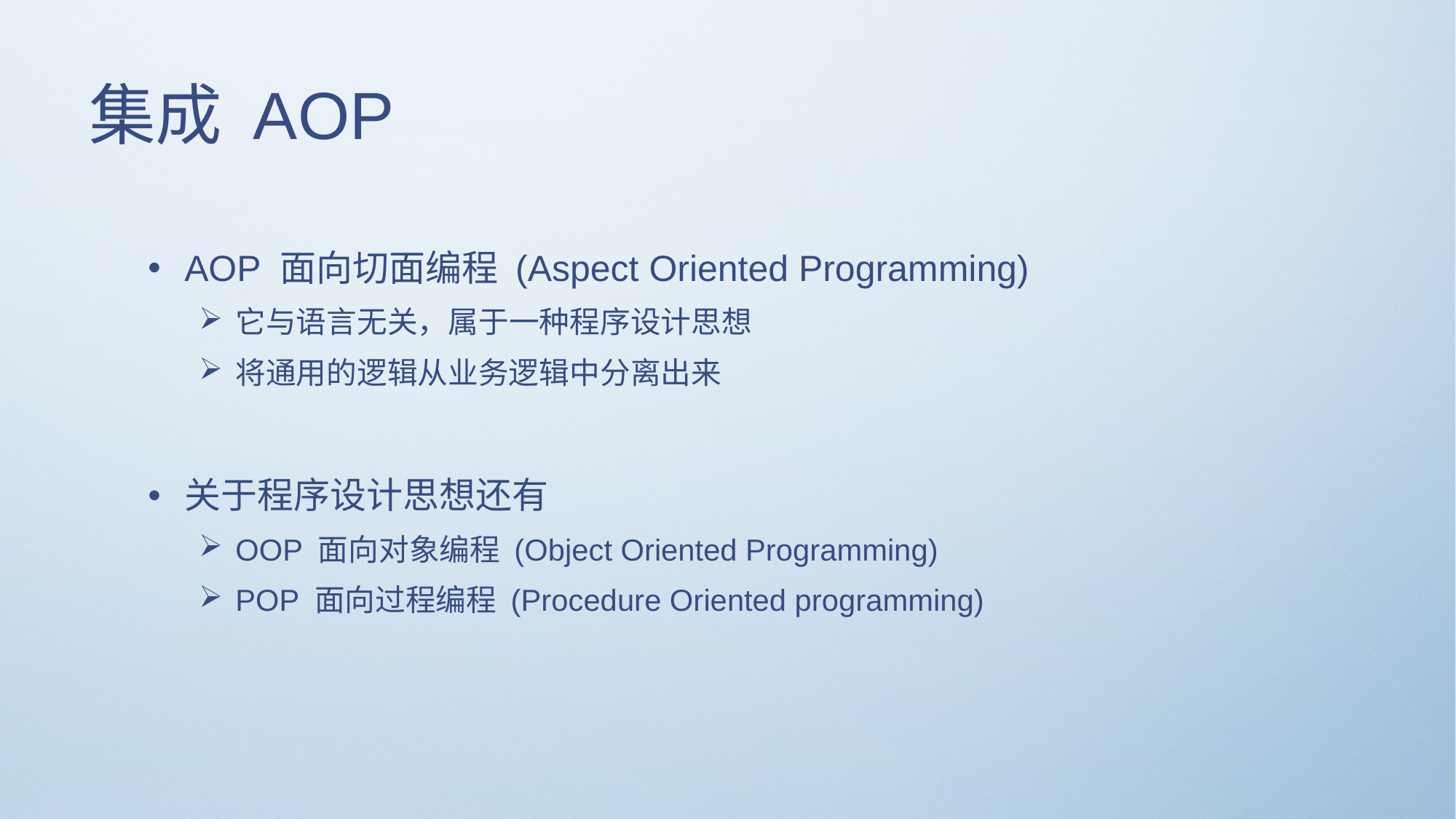

# 集成 AOP

AOP 面向切面编程 (Aspect Oriented Programming)
它与语言无关，属于一种程序设计思想
将通用的逻辑从业务逻辑中分离出来

关于程序设计思想还有
OOP 面向对象编程 (Object Oriented Programming)
POP 面向过程编程 (Procedure Oriented programming)